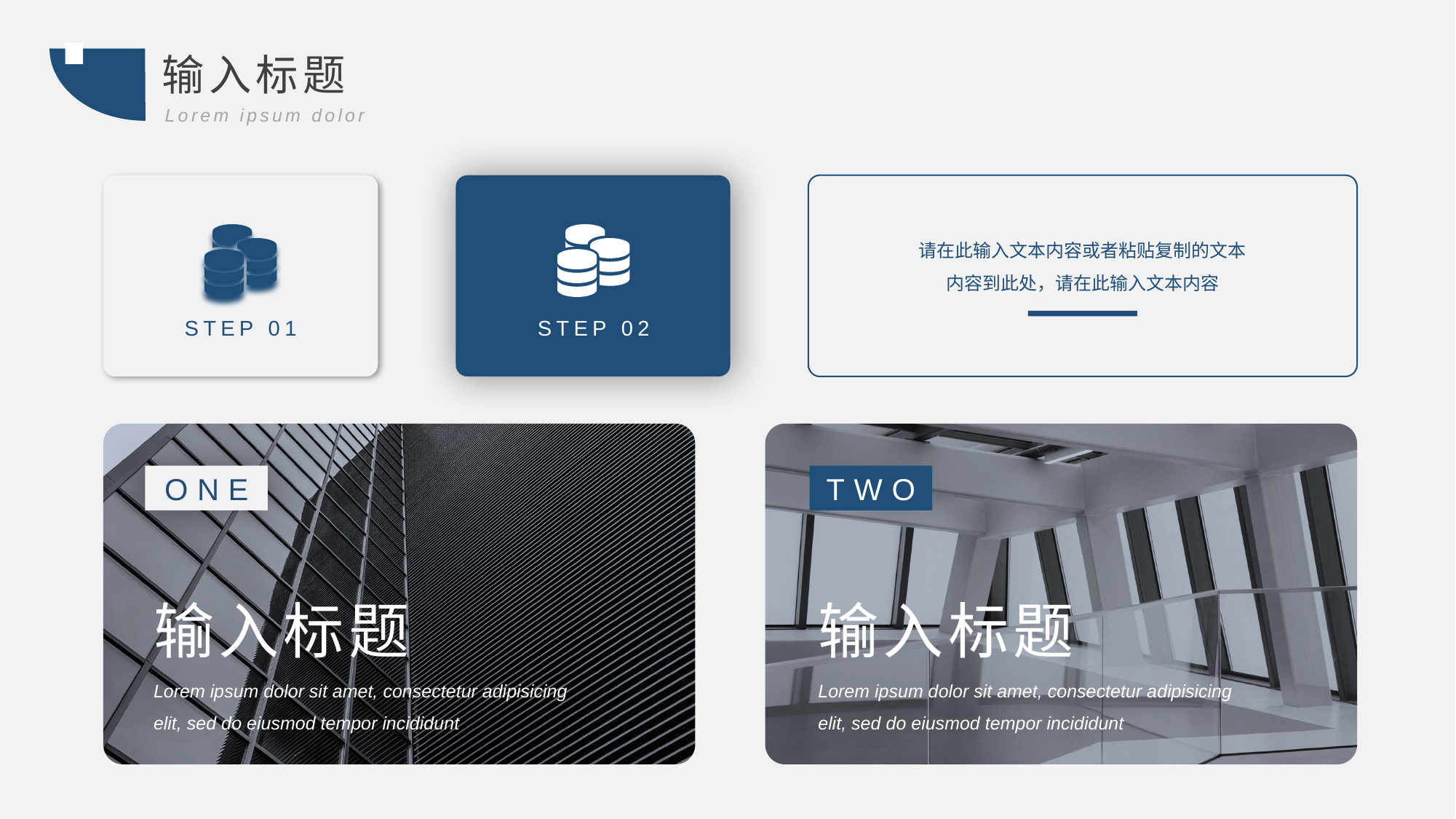

输入标题
Lorem ipsum dolor

STEP 01

STEP 02

请在此输入文本内容或者粘贴复制的文本内容到此处，请在此输入文本内容

ONE
输入标题
Lorem ipsum dolor sit amet, consectetur adipisicing elit, sed do eiusmod tempor incididunt

TWO
输入标题
Lorem ipsum dolor sit amet, consectetur adipisicing elit, sed do eiusmod tempor incididunt